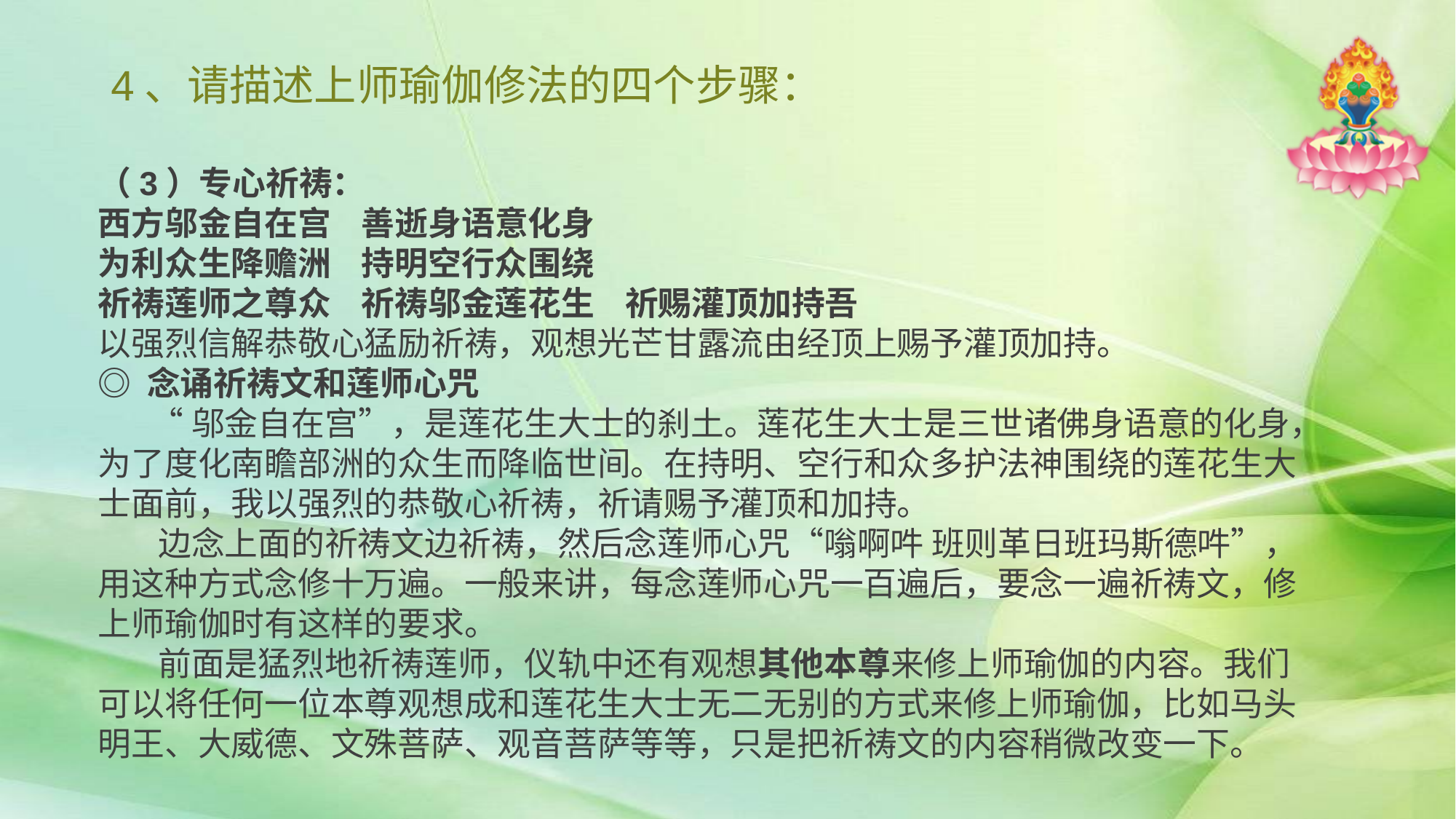

# 4、请描述上师瑜伽修法的四个步骤：
（3）专心祈祷：
西方邬金自在宫    善逝身语意化身
为利众生降赡洲    持明空行众围绕
祈祷莲师之尊众    祈祷邬金莲花生    祈赐灌顶加持吾
以强烈信解恭敬心猛励祈祷，观想光芒甘露流由经顶上赐予灌顶加持。
◎ 念诵祈祷文和莲师心咒
       “邬金自在宫”，是莲花生大士的刹土。莲花生大士是三世诸佛身语意的化身，为了度化南瞻部洲的众生而降临世间。在持明、空行和众多护法神围绕的莲花生大士面前，我以强烈的恭敬心祈祷，祈请赐予灌顶和加持。
       边念上面的祈祷文边祈祷，然后念莲师心咒“嗡啊吽 班则革日班玛斯德吽”，用这种方式念修十万遍。一般来讲，每念莲师心咒一百遍后，要念一遍祈祷文，修上师瑜伽时有这样的要求。
       前面是猛烈地祈祷莲师，仪轨中还有观想其他本尊来修上师瑜伽的内容。我们可以将任何一位本尊观想成和莲花生大士无二无别的方式来修上师瑜伽，比如马头明王、大威德、文殊菩萨、观音菩萨等等，只是把祈祷文的内容稍微改变一下。